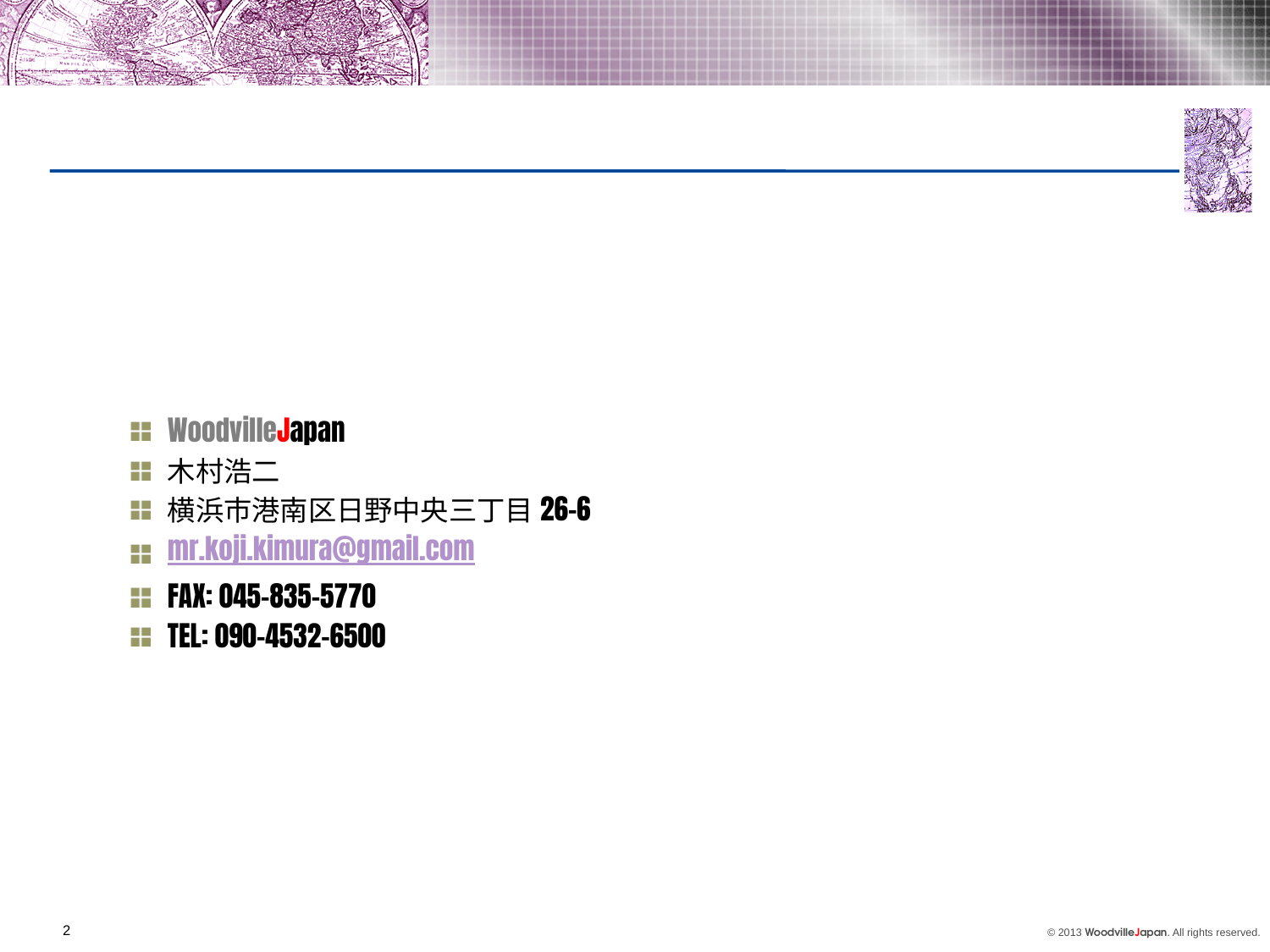

#

WoodvilleJapan
木村浩二
横浜市港南区日野中央三丁目26-6
mr.koji.kimura@gmail.com
FAX: 045-835-5770
TEL: 090-4532-6500
2